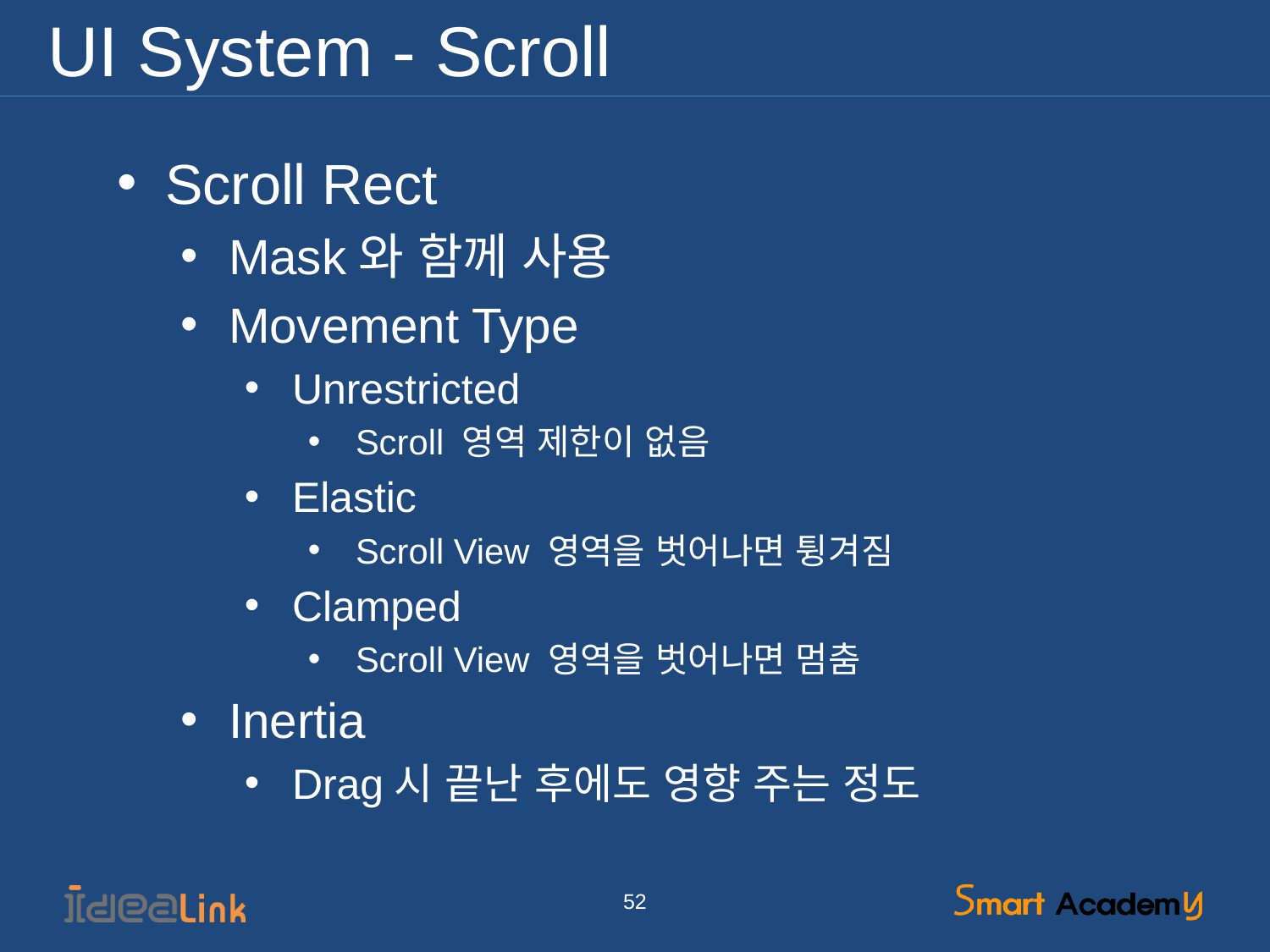

# UI System - Scroll
Scroll Rect
Mask와 함께 사용
Movement Type
Unrestricted
Scroll 영역 제한이 없음
Elastic
Scroll View 영역을 벗어나면 튕겨짐
Clamped
Scroll View 영역을 벗어나면 멈춤
Inertia
Drag시 끝난 후에도 영향 주는 정도

52